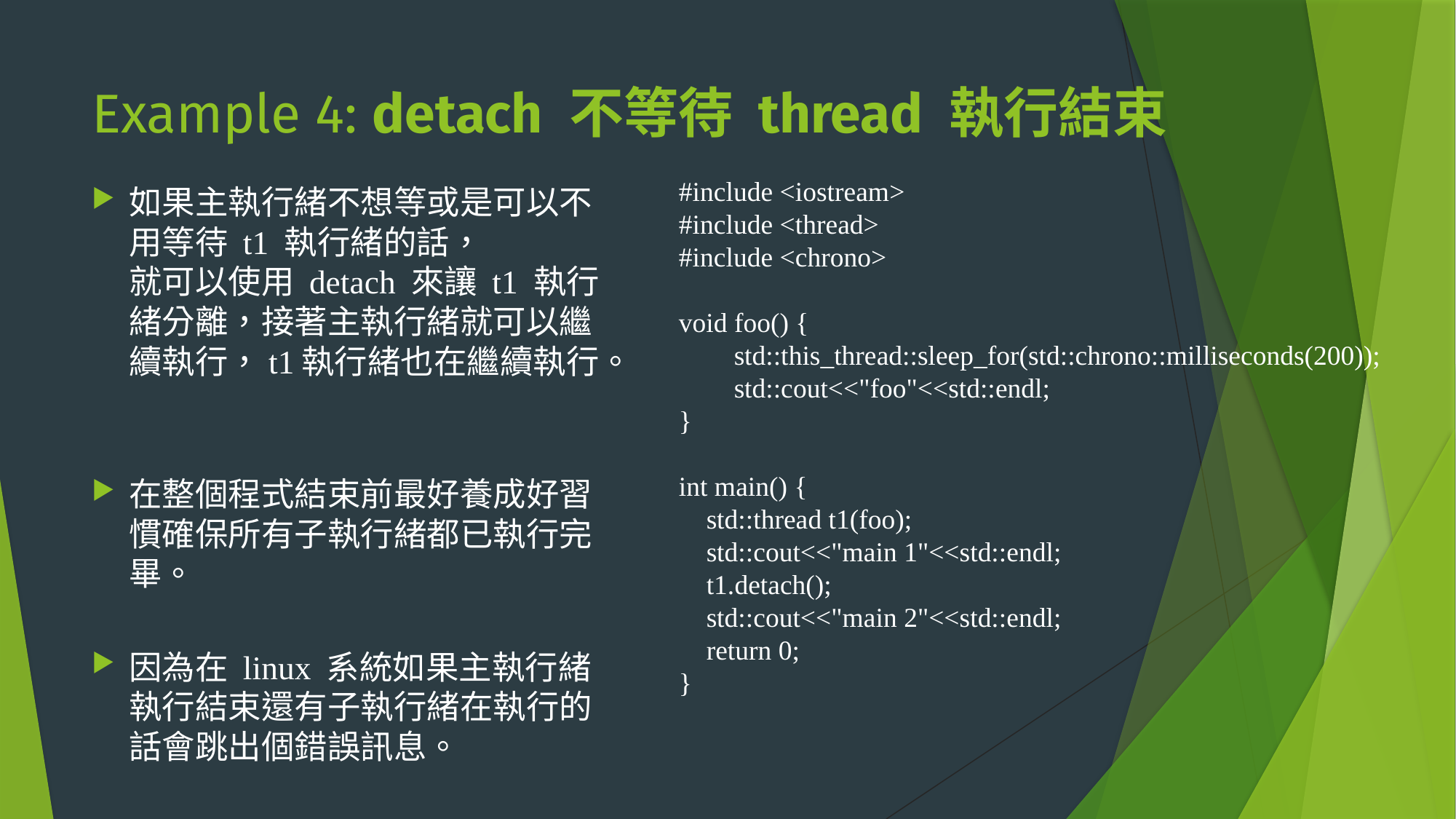

# Example 4: detach 不等待 thread 執行結束
#include <iostream>
#include <thread>
#include <chrono>

void foo() {
        std::this_thread::sleep_for(std::chrono::milliseconds(200));
        std::cout<<"foo"<<std::endl;
}

int main() {
    std::thread t1(foo);
    std::cout<<"main 1"<<std::endl;
    t1.detach();
    std::cout<<"main 2"<<std::endl;
    return 0;
}
如果主執行緒不想等或是可以不用等待 t1 執行緒的話，
就可以使用 detach 來讓 t1 執行緒分離，接著主執行緒就可以繼續執行，t1執行緒也在繼續執行。
在整個程式結束前最好養成好習慣確保所有子執行緒都已執行完畢。
因為在 linux 系統如果主執行緒執行結束還有子執行緒在執行的話會跳出個錯誤訊息。